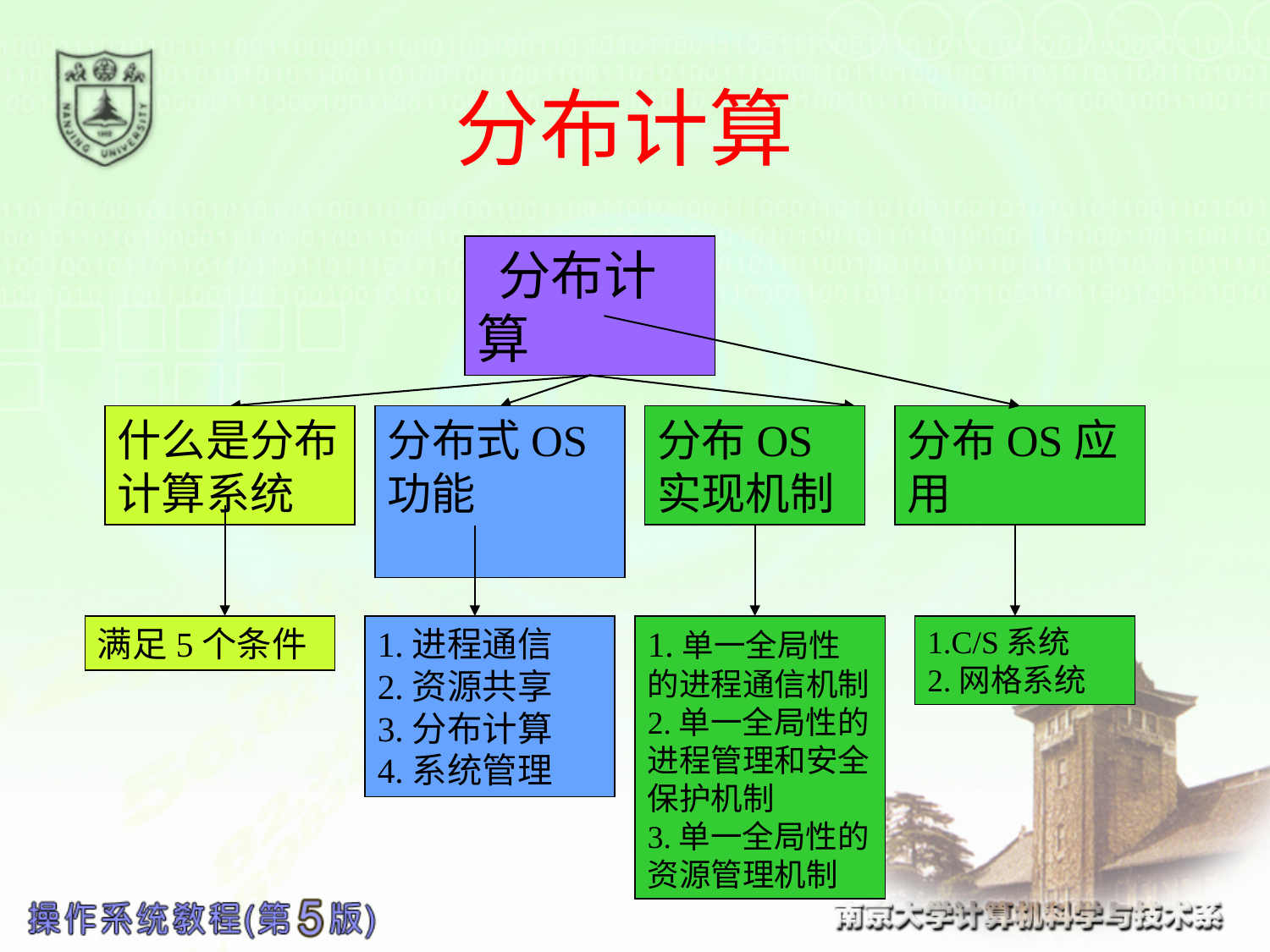

# 分布计算
 分布计算
什么是分布计算系统
分布式OS功能
分布OS实现机制
分布OS应用
满足5个条件
1.进程通信
2.资源共享
3.分布计算
4.系统管理
1.单一全局性的进程通信机制
2.单一全局性的进程管理和安全保护机制
3.单一全局性的资源管理机制
1.C/S系统
2.网格系统